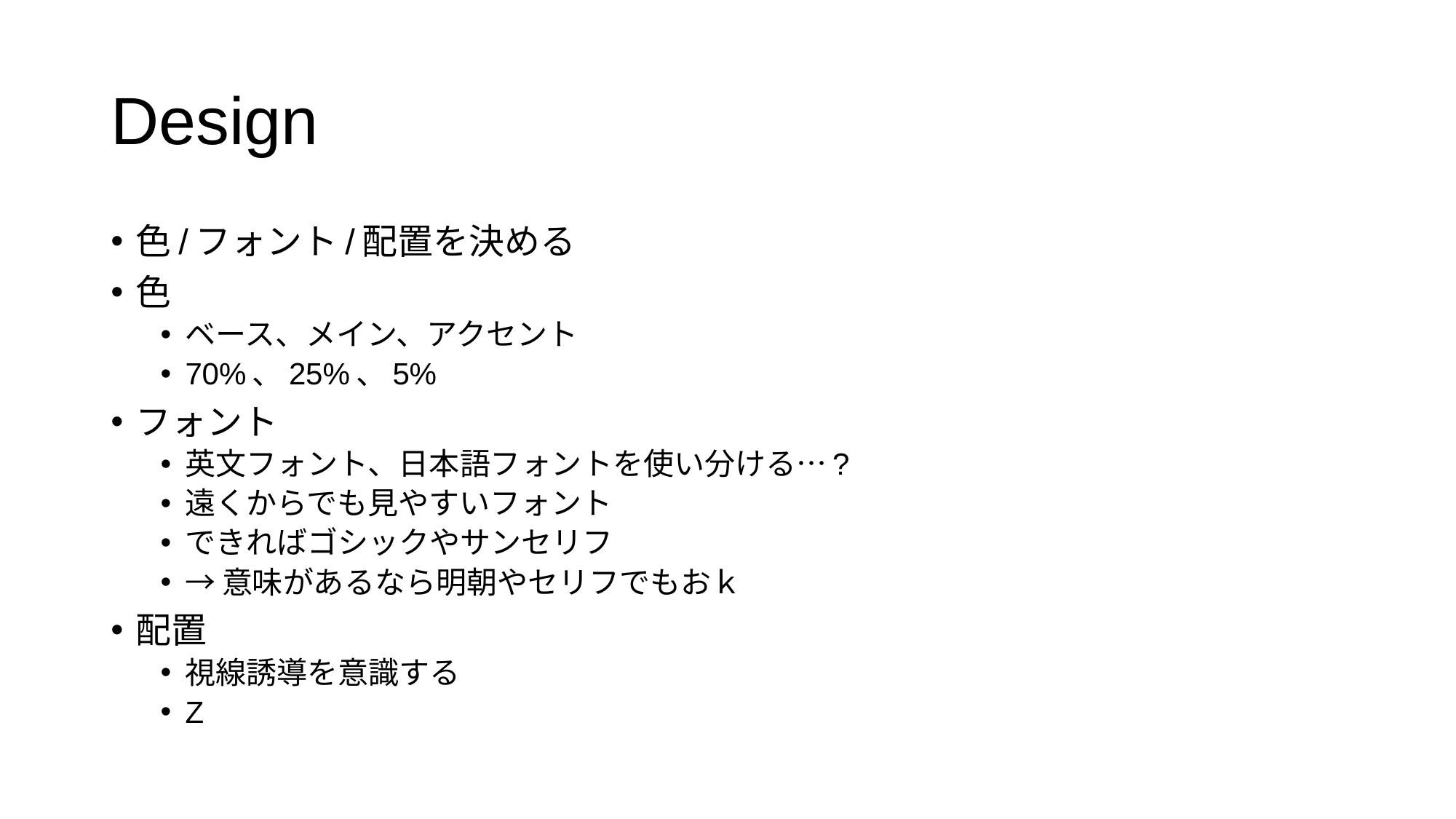

# Design
色/フォント/配置を決める
色
ベース、メイン、アクセント
70%、25%、5%
フォント
英文フォント、日本語フォントを使い分ける…?
遠くからでも見やすいフォント
できればゴシックやサンセリフ
→意味があるなら明朝やセリフでもおｋ
配置
視線誘導を意識する
Z